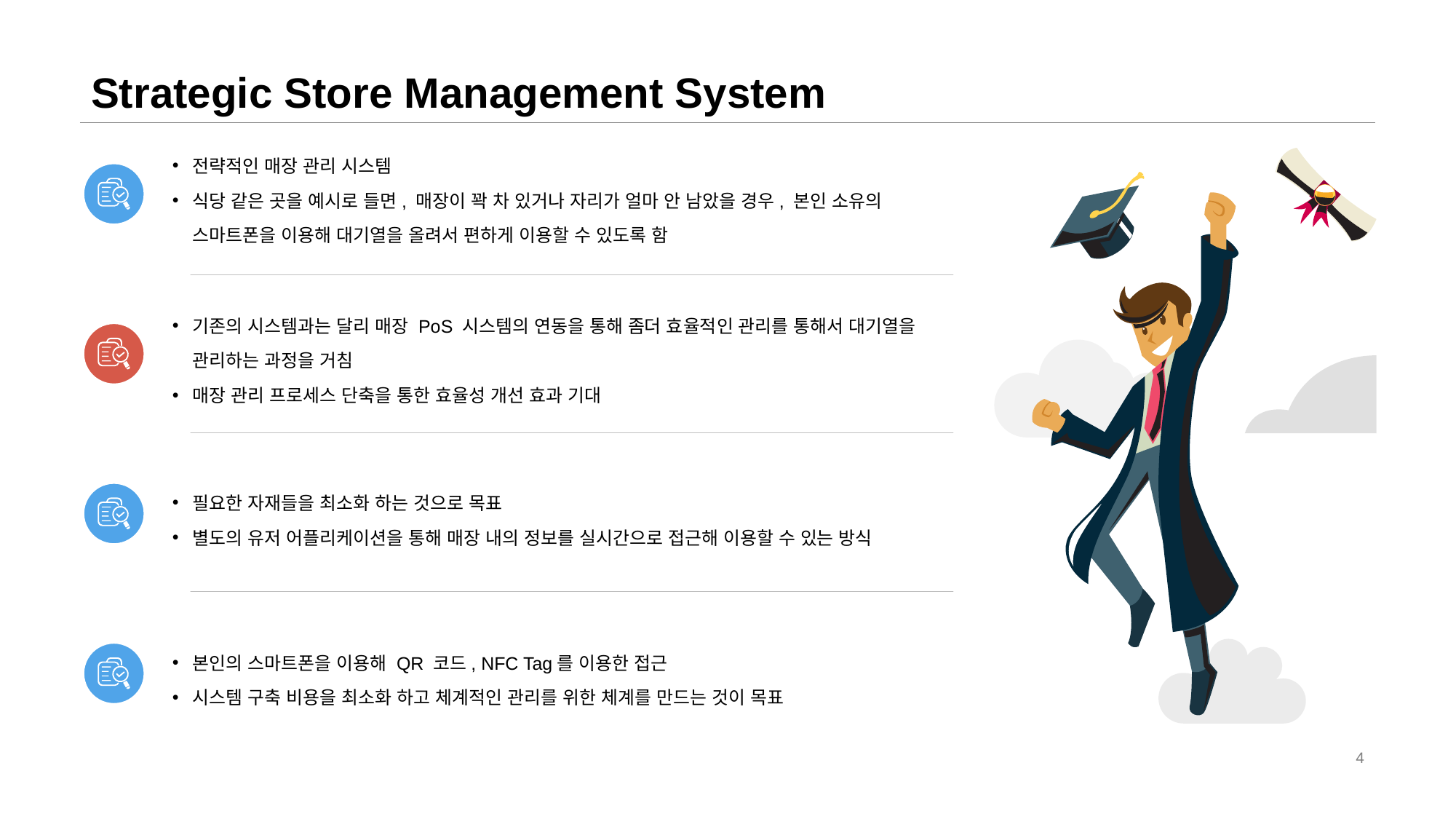

# Strategic Store Management System
전략적인 매장 관리 시스템
식당 같은 곳을 예시로 들면, 매장이 꽉 차 있거나 자리가 얼마 안 남았을 경우, 본인 소유의 스마트폰을 이용해 대기열을 올려서 편하게 이용할 수 있도록 함

기존의 시스템과는 달리 매장 PoS 시스템의 연동을 통해 좀더 효율적인 관리를 통해서 대기열을 관리하는 과정을 거침
매장 관리 프로세스 단축을 통한 효율성 개선 효과 기대

필요한 자재들을 최소화 하는 것으로 목표
별도의 유저 어플리케이션을 통해 매장 내의 정보를 실시간으로 접근해 이용할 수 있는 방식

본인의 스마트폰을 이용해 QR 코드, NFC Tag를 이용한 접근
시스템 구축 비용을 최소화 하고 체계적인 관리를 위한 체계를 만드는 것이 목표

4